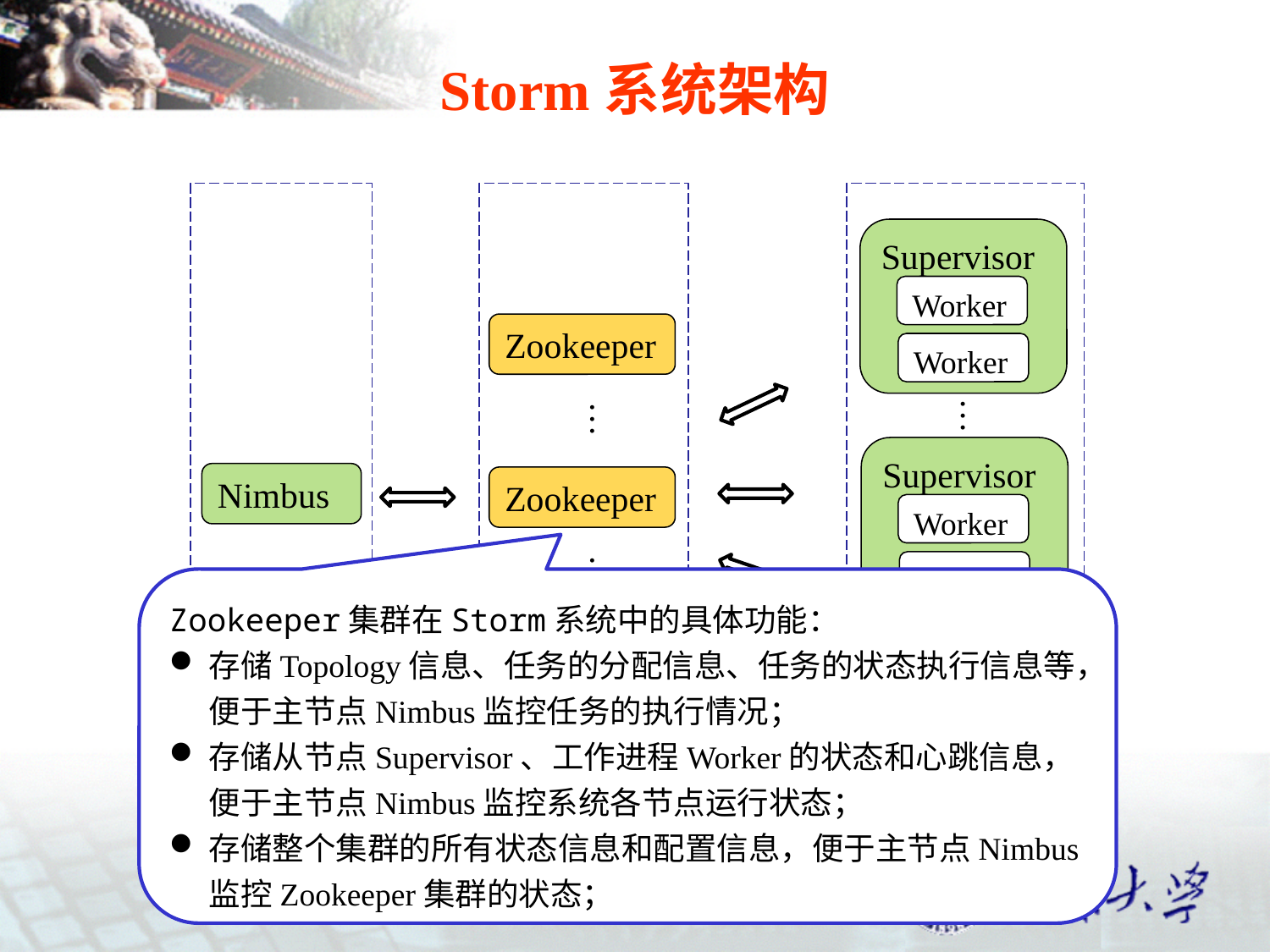

# Storm系统架构

    Master

    Cluster

       Slaves
Supervisor
Worker
Worker
Zookeeper
…
Zookeeper
…
Zookeeper
…

Supervisor
Worker
Worker
Nimbus

…
Supervisor
Worker
Worker
Zookeeper集群在Storm系统中的具体功能：
存储Topology信息、任务的分配信息、任务的状态执行信息等，便于主节点Nimbus监控任务的执行情况；
存储从节点Supervisor、工作进程Worker的状态和心跳信息，便于主节点Nimbus监控系统各节点运行状态；
存储整个集群的所有状态信息和配置信息，便于主节点Nimbus监控Zookeeper集群的状态；